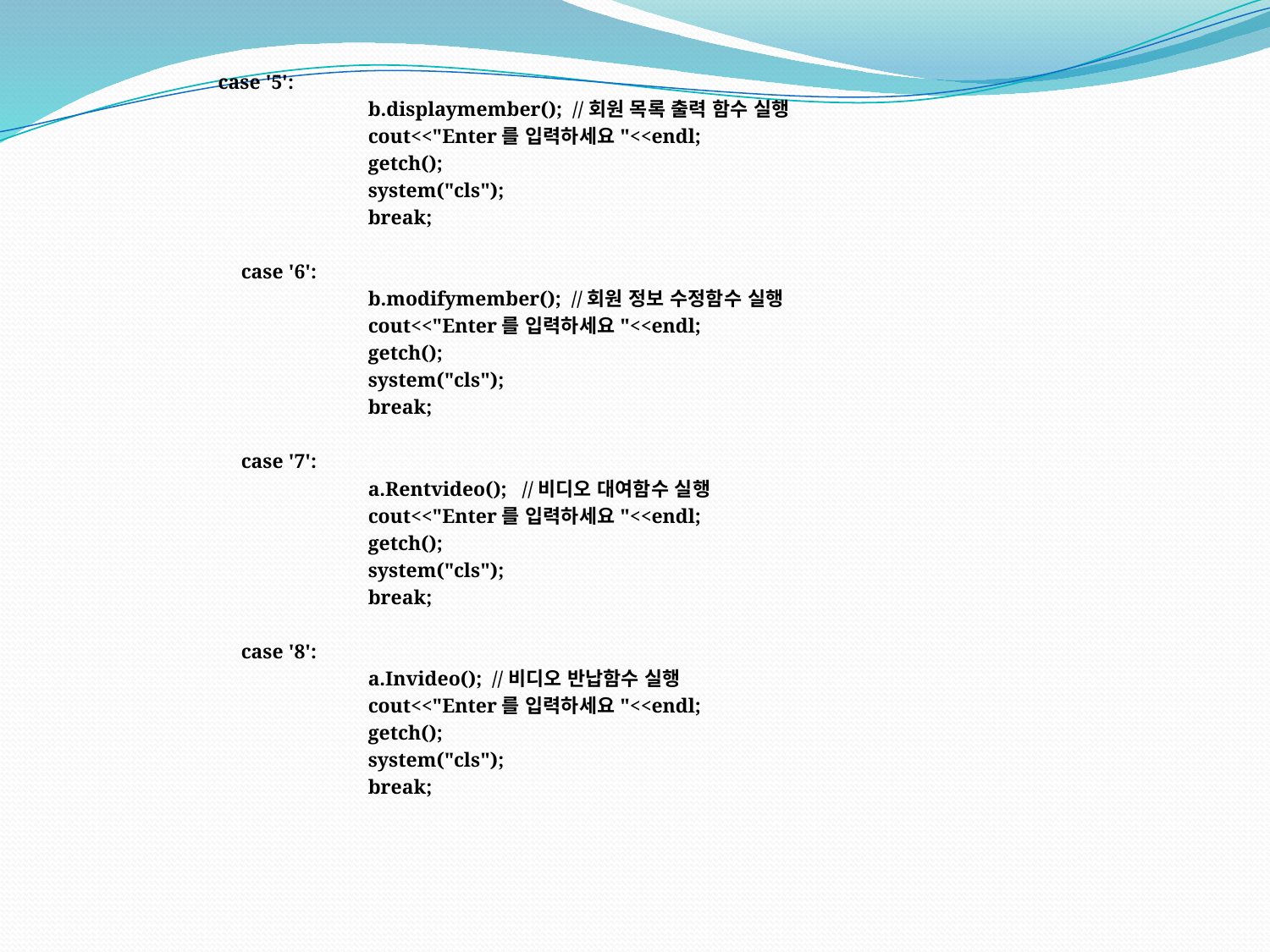

case '5':
			b.displaymember();  //회원 목록 출력 함수 실행
			cout<<"Enter를 입력하세요"<<endl;
			getch();
			system("cls");
			break;

		case '6':
			b.modifymember();  //회원 정보 수정함수 실행
			cout<<"Enter를 입력하세요"<<endl;
			getch();
			system("cls");
			break;

		case '7':
			a.Rentvideo();   //비디오 대여함수 실행
			cout<<"Enter를 입력하세요"<<endl;
			getch();
			system("cls");
			break;

		case '8':
			a.Invideo();  //비디오 반납함수 실행
			cout<<"Enter를 입력하세요"<<endl;
			getch();
			system("cls");
			break;